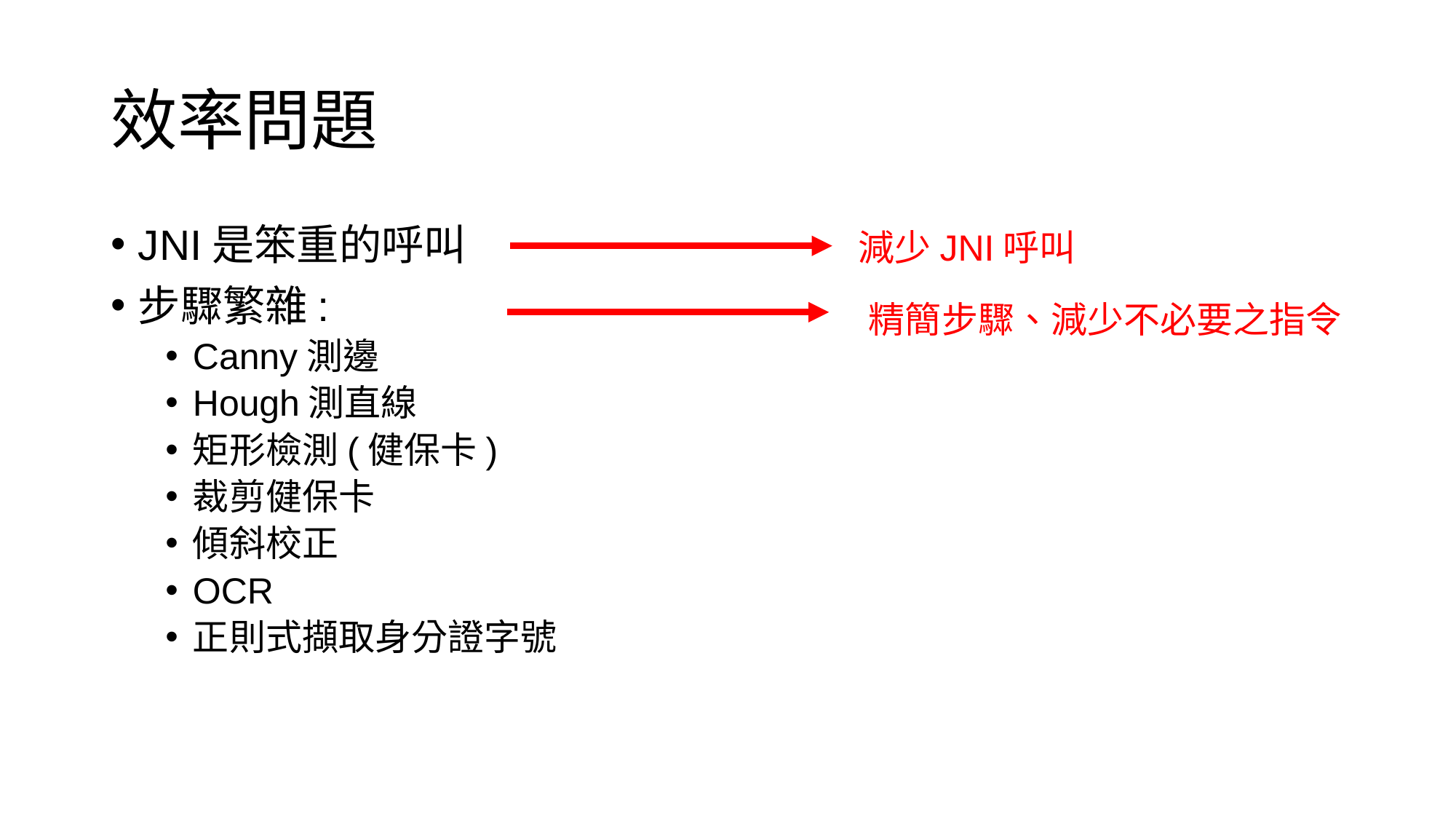

# 效率問題
JNI是笨重的呼叫
步驟繁雜:
Canny測邊
Hough測直線
矩形檢測(健保卡)
裁剪健保卡
傾斜校正
OCR
正則式擷取身分證字號
減少JNI呼叫
精簡步驟、減少不必要之指令